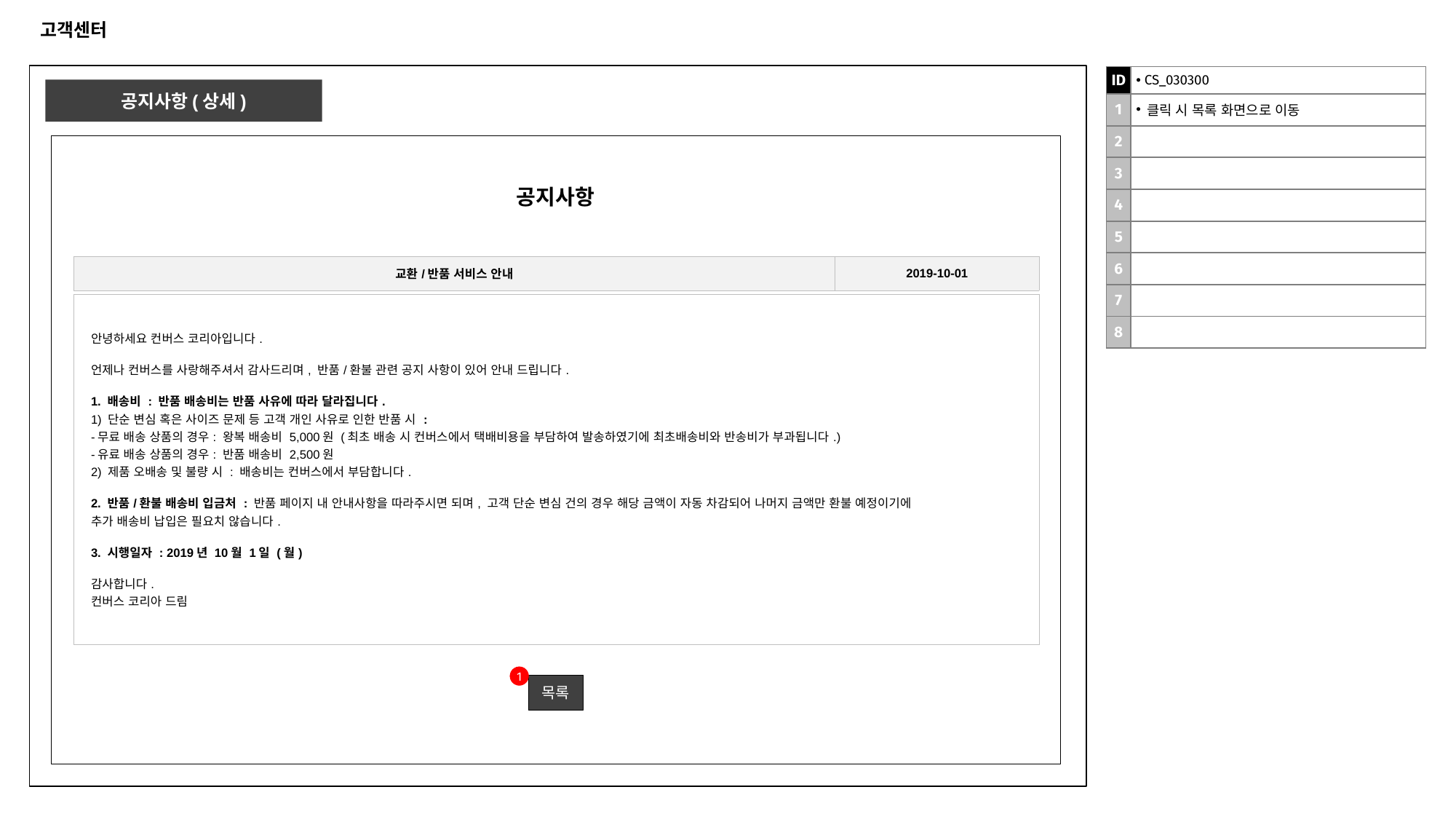

# 고객센터

| ID | CS\_030300 |
| --- | --- |
| 1 | 클릭 시 목록 화면으로 이동 |
| 2 |  |
| 3 |  |
| 4 |  |
| 5 |  |
| 6 |  |
| 7 |  |
| 8 |  |
공지사항(상세)

공지사항
| 교환/반품 서비스 안내 | 2019-10-01 |
| --- | --- |
| 안녕하세요 컨버스 코리아입니다.  언제나 컨버스를 사랑해주셔서 감사드리며, 반품/환불 관련 공지 사항이 있어 안내 드립니다.  1. 배송비 : 반품 배송비는 반품 사유에 따라 달라집니다.  1) 단순 변심 혹은 사이즈 문제 등 고객 개인 사유로 인한 반품 시 :  -무료 배송 상품의 경우: 왕복 배송비 5,000원 (최초 배송 시 컨버스에서 택배비용을 부담하여 발송하였기에 최초배송비와 반송비가 부과됩니다.) -유료 배송 상품의 경우: 반품 배송비 2,500원  2) 제품 오배송 및 불량 시 : 배송비는 컨버스에서 부담합니다. 2. 반품/환불 배송비 입금처 : 반품 페이지 내 안내사항을 따라주시면 되며, 고객 단순 변심 건의 경우 해당 금액이 자동 차감되어 나머지 금액만 환불 예정이기에  추가 배송비 납입은 필요치 않습니다.  3. 시행일자 : 2019년 10월 1일 (월) 감사합니다.  컨버스 코리아 드림 |
| --- |
1
목록